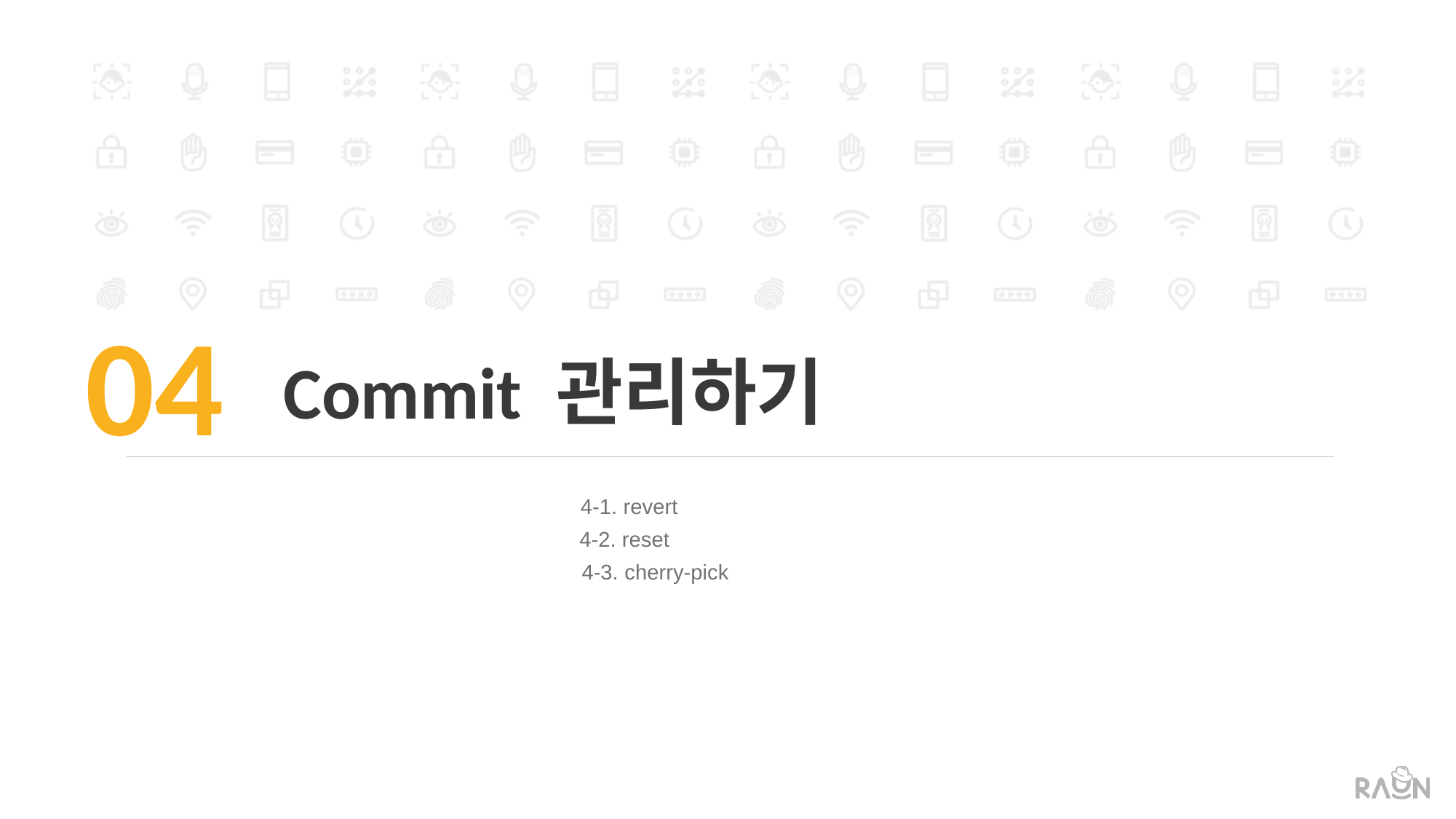

04
Commit 관리하기
4-1. revert
4-2. reset
4-3. cherry-pick